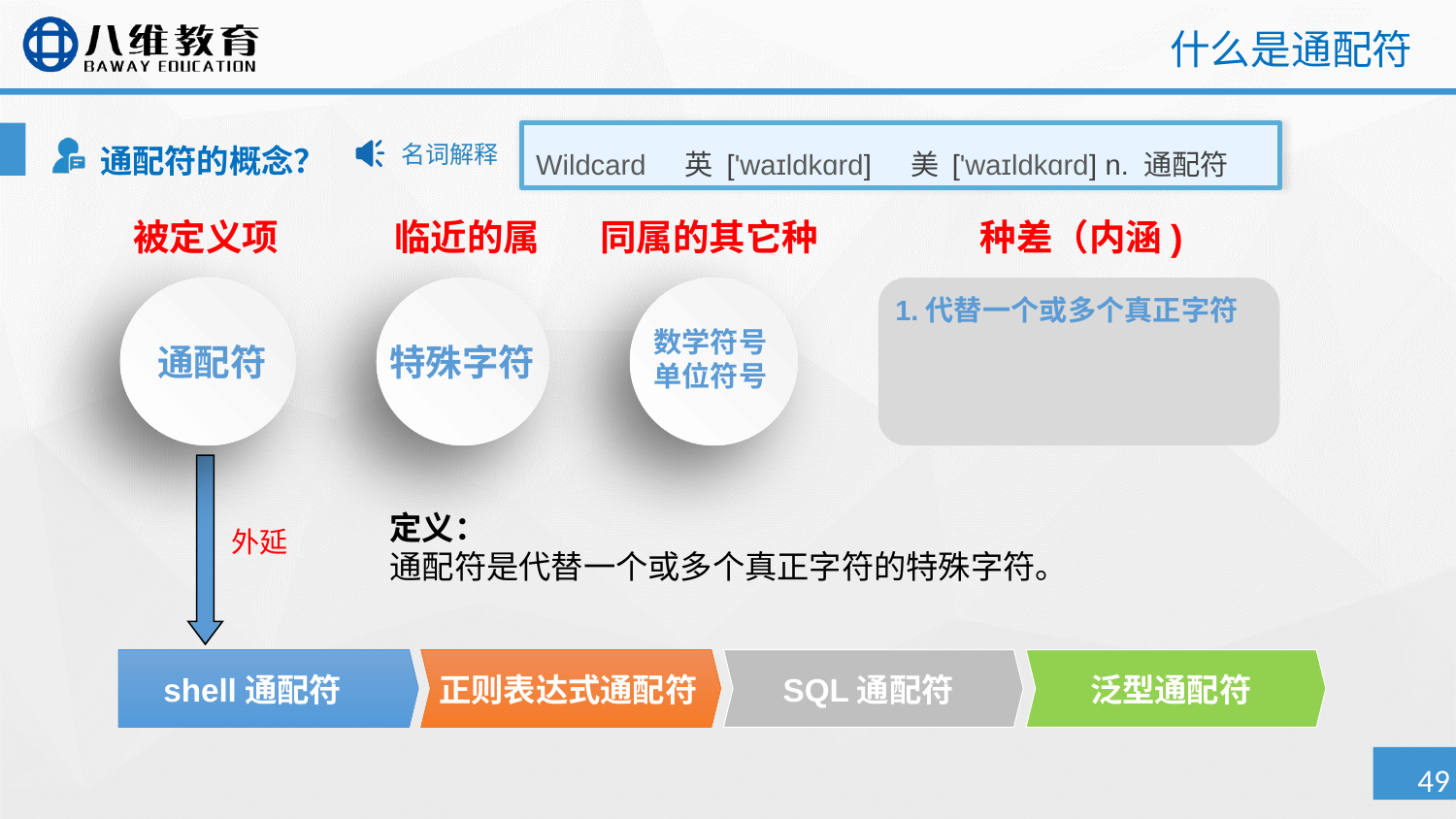

# 什么是通配符
Wildcard    英 ['waɪldkɑrd]    美 ['waɪldkɑrd] n. 通配符
通配符的概念？

名词解释
被定义项
临近的属
同属的其它种
种差（内涵)

通配符

特殊字符

数学符号
单位符号

1.代替一个或多个真正字符

外延
定义：
通配符是代替一个或多个真正字符的特殊字符。

shell通配符

正则表达式通配符

SQL通配符

泛型通配符